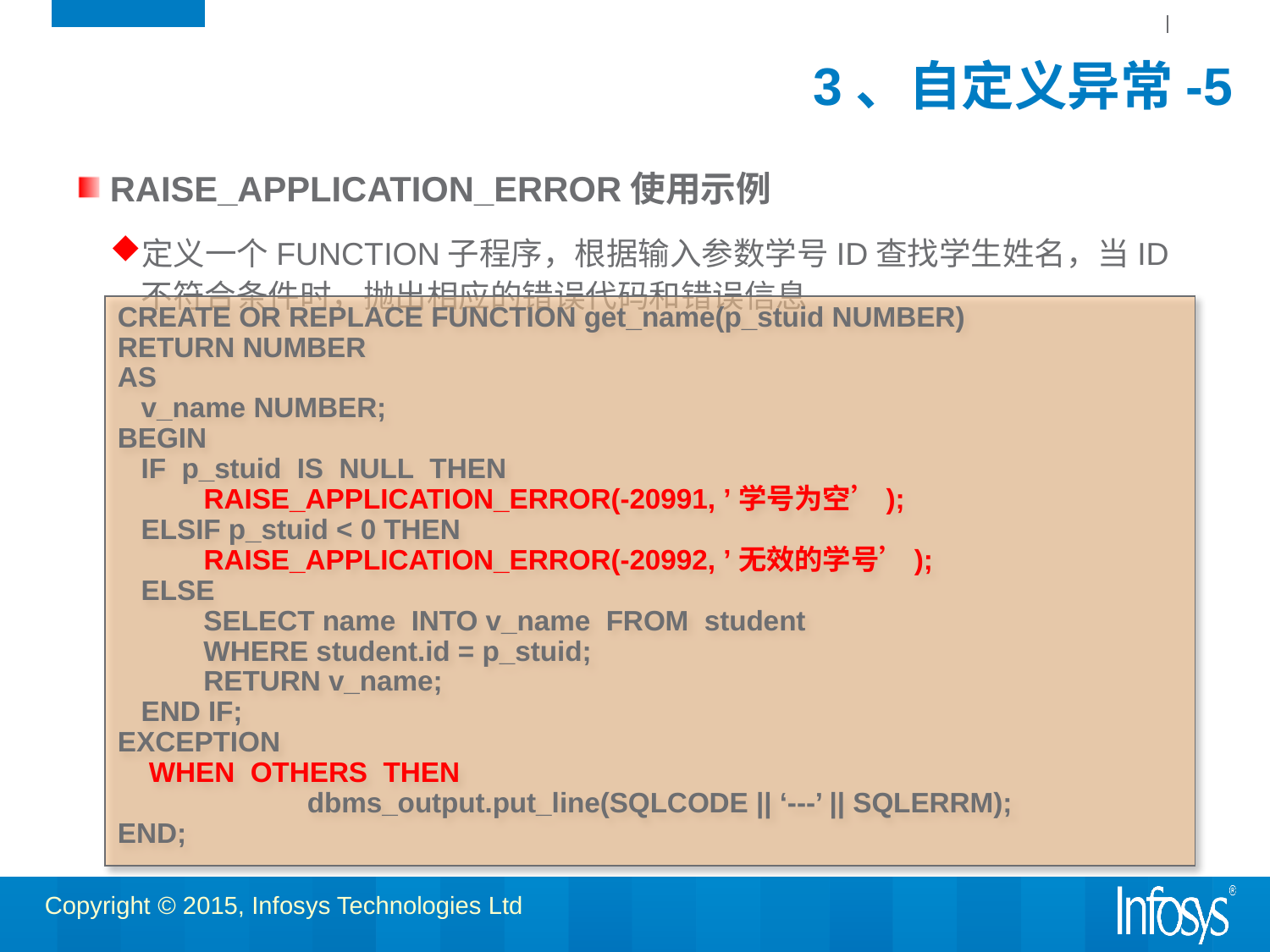

# 3、自定义异常-5
RAISE_APPLICATION_ERROR使用示例
定义一个FUNCTION子程序，根据输入参数学号ID查找学生姓名，当ID不符合条件时，抛出相应的错误代码和错误信息
CREATE OR REPLACE FUNCTION get_name(p_stuid NUMBER)
RETURN NUMBER 
AS
   v_name NUMBER;
BEGIN
   IF  p_stuid  IS  NULL  THEN
           RAISE_APPLICATION_ERROR(-20991, ’学号为空’);
   ELSIF p_stuid < 0 THEN
           RAISE_APPLICATION_ERROR(-20992, ’无效的学号’);
   ELSE
           SELECT name  INTO v_name  FROM  student 
           WHERE student.id = p_stuid;
           RETURN v_name;
   END IF;
EXCEPTION
    WHEN  OTHERS  THEN
	        dbms_output.put_line(SQLCODE || ‘---’ || SQLERRM);
END;